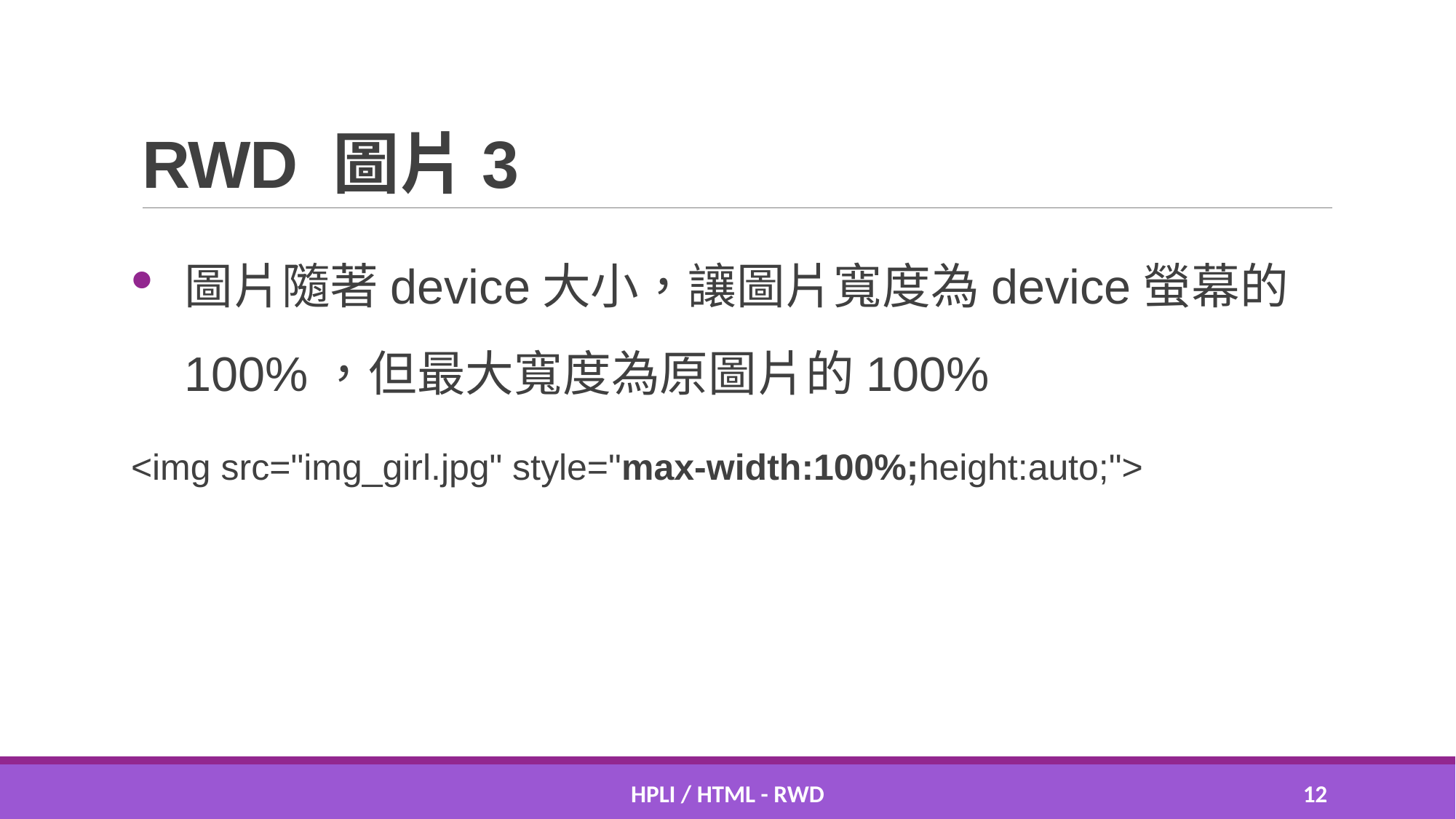

# RWD 圖片3
圖片隨著device大小，讓圖片寬度為device螢幕的100%，但最大寬度為原圖片的100%
<img src="img_girl.jpg" style="max-width:100%;height:auto;">
HPLI / HTML - RWD
12